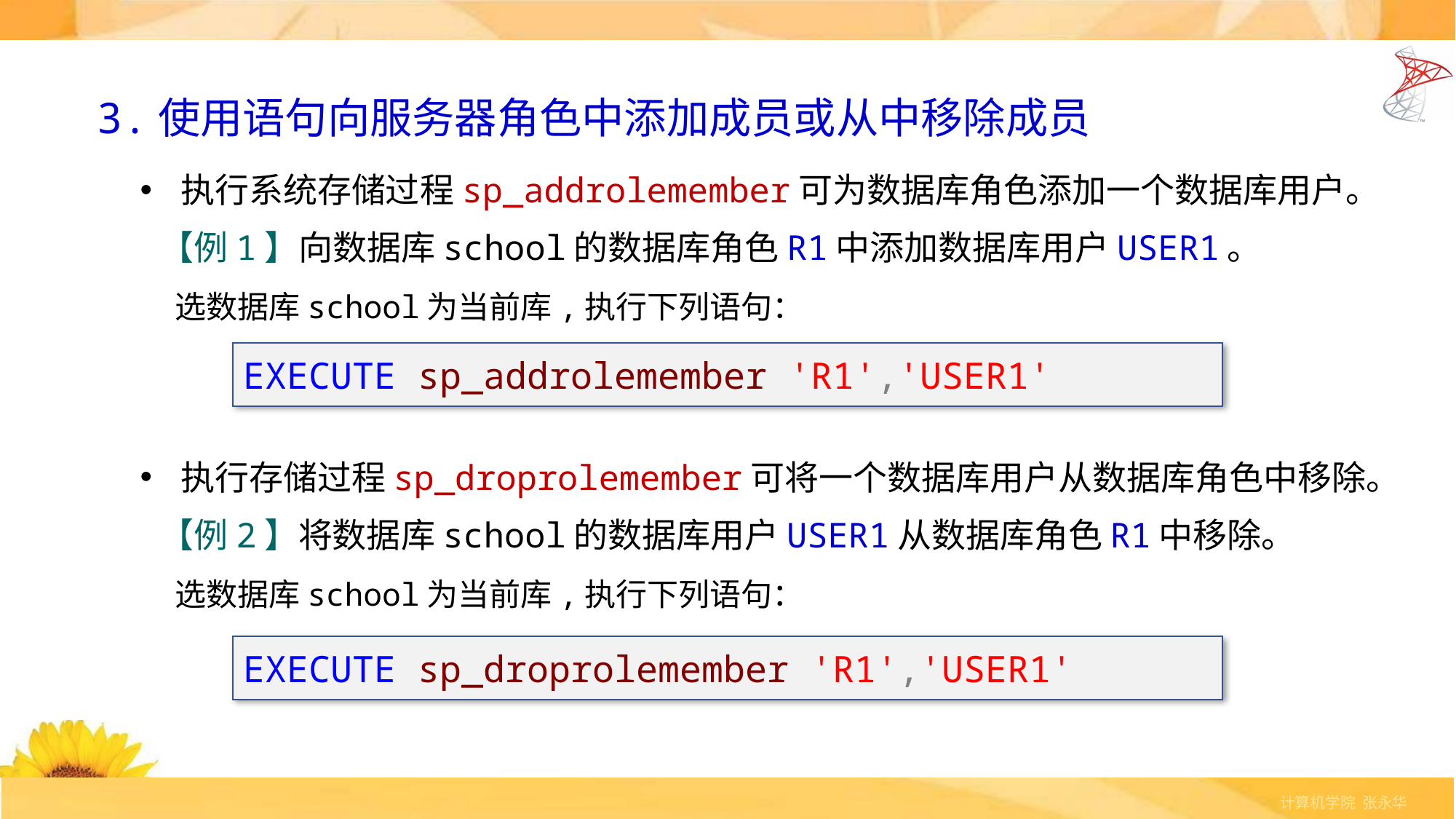

3.使用语句向服务器角色中添加成员或从中移除成员
执行系统存储过程sp_addrolemember可为数据库角色添加一个数据库用户。
   【例1】向数据库school的数据库角色R1中添加数据库用户USER1。
     选数据库school为当前库,执行下列语句：

EXECUTE sp_addrolemember 'R1','USER1'
执行存储过程sp_droprolemember可将一个数据库用户从数据库角色中移除。
   【例2】将数据库school的数据库用户USER1从数据库角色R1中移除。
     选数据库school为当前库,执行下列语句：
EXECUTE sp_droprolemember 'R1','USER1'